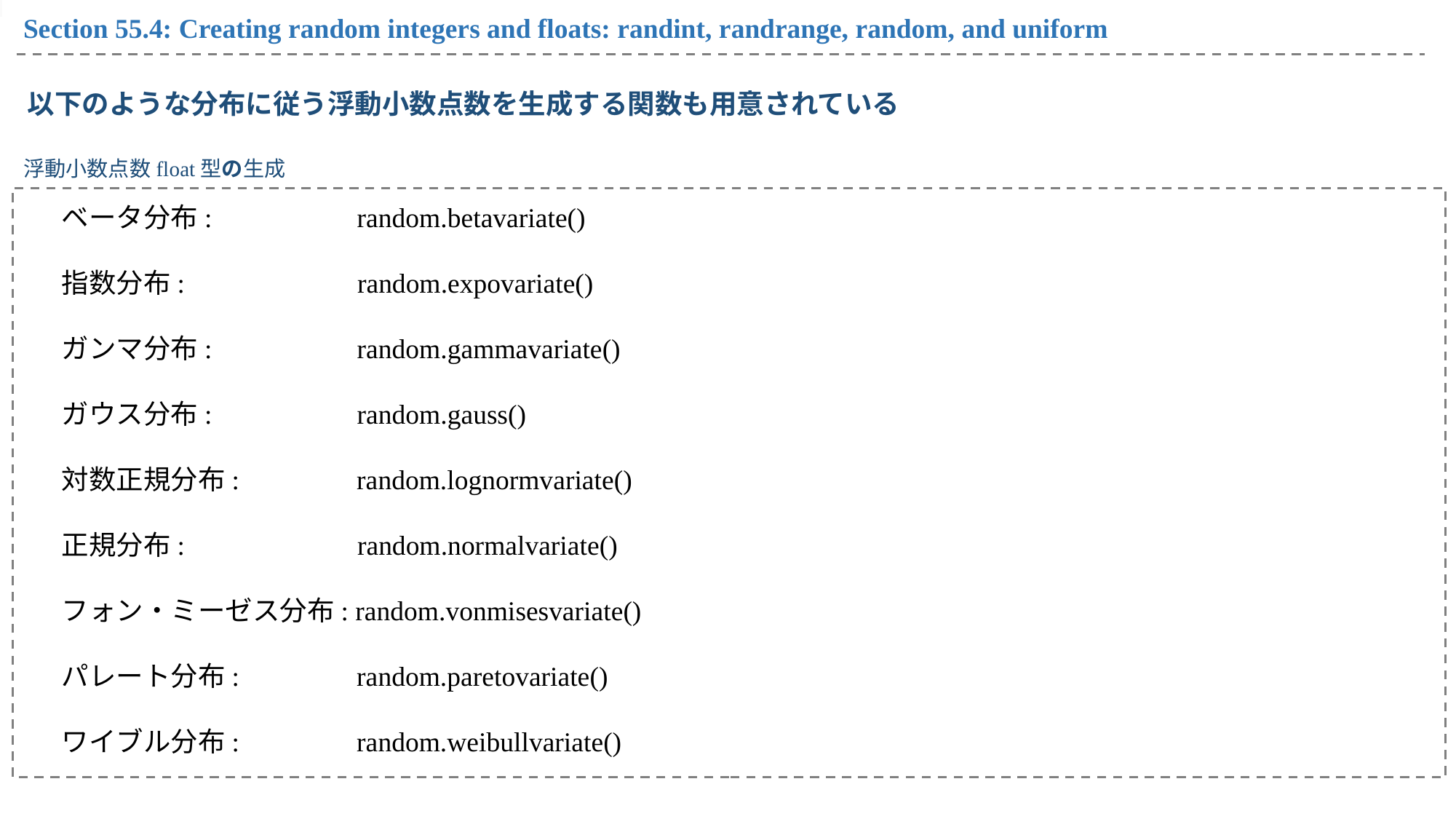

Section 55.4: Creating random integers and floats: randint, randrange, random, and uniform
以下のような分布に従う浮動小数点数を生成する関数も用意されている
浮動小数点数float型の生成

ベータ分布:                     random.betavariate()

指数分布:                         random.expovariate()

ガンマ分布:                     random.gammavariate()

ガウス分布:                     random.gauss()

対数正規分布:                 random.lognormvariate()

正規分布:                         random.normalvariate()

フォン・ミーゼス分布: random.vonmisesvariate()

パレート分布:                 random.paretovariate()

ワイブル分布:                 random.weibullvariate()